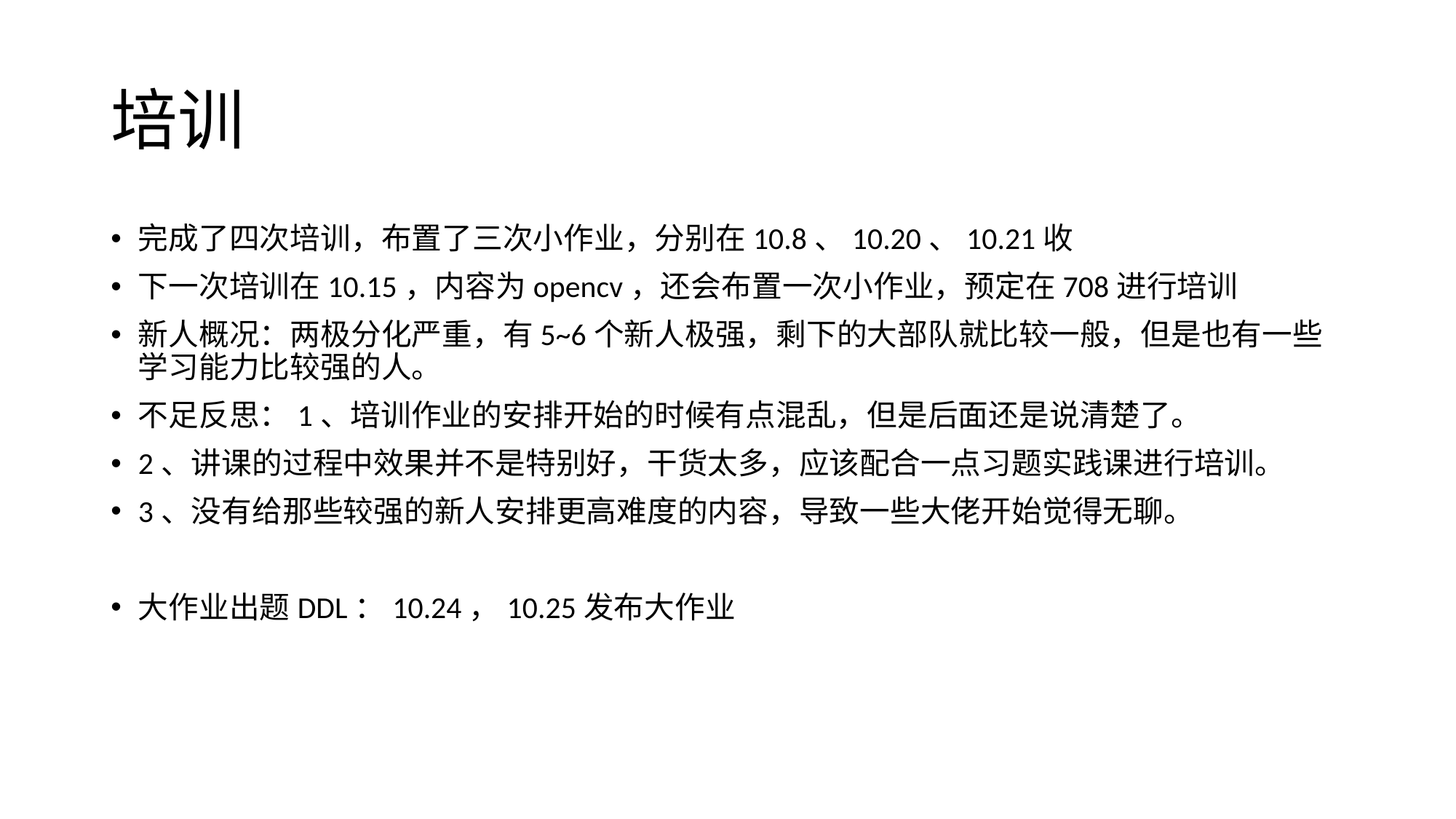

# 培训
完成了四次培训，布置了三次小作业，分别在10.8、10.20、10.21收
下一次培训在10.15，内容为opencv，还会布置一次小作业，预定在708进行培训
新人概况：两极分化严重，有5~6个新人极强，剩下的大部队就比较一般，但是也有一些学习能力比较强的人。
不足反思：1、培训作业的安排开始的时候有点混乱，但是后面还是说清楚了。
2、讲课的过程中效果并不是特别好，干货太多，应该配合一点习题实践课进行培训。
3、没有给那些较强的新人安排更高难度的内容，导致一些大佬开始觉得无聊。

大作业出题DDL：10.24，10.25发布大作业